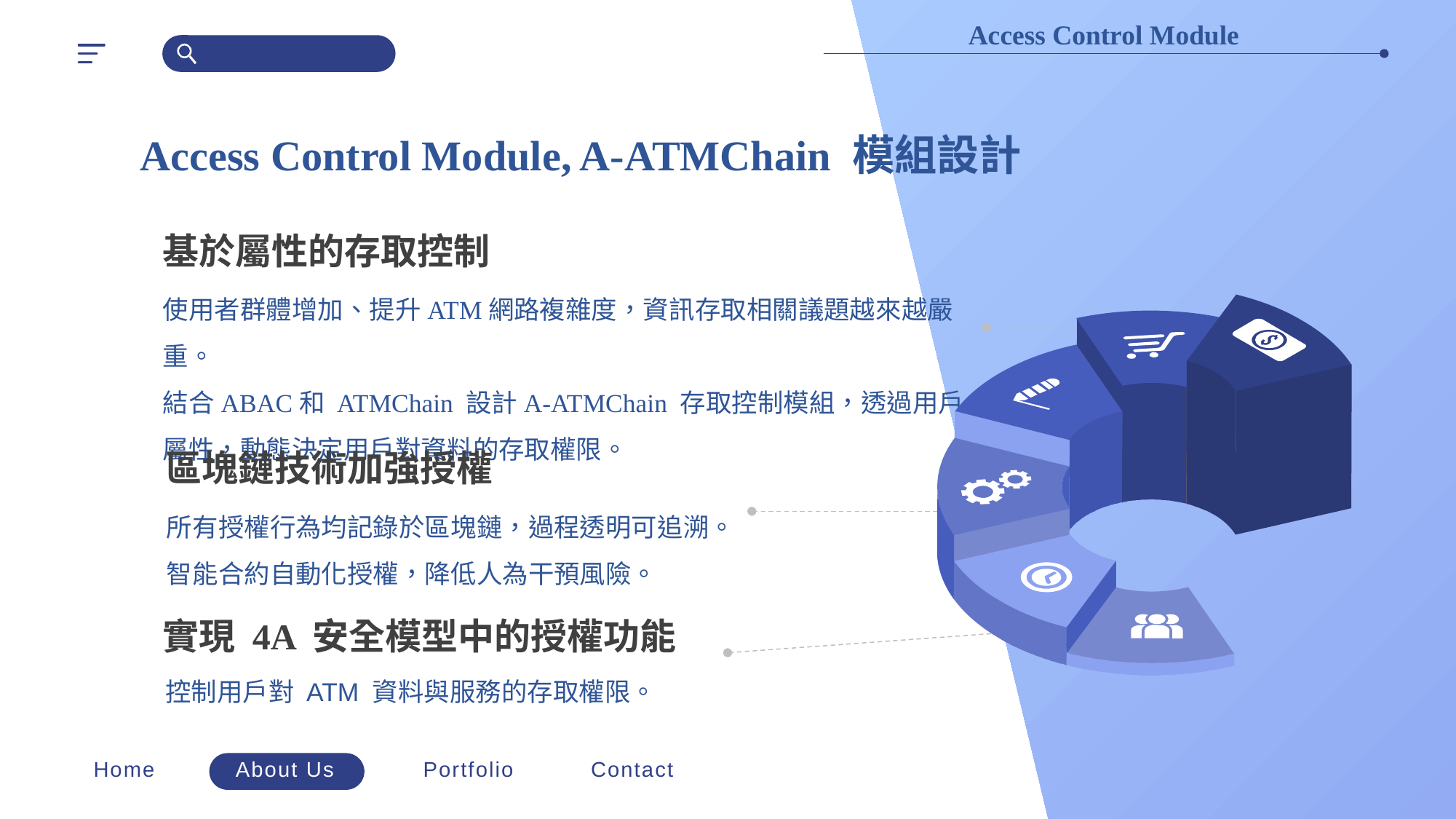

Access Control Module

Access Control Module, A-ATMChain 模組設計
基於屬性的存取控制

使用者群體增加、提升ATM網路複雜度，資訊存取相關議題越來越嚴重。
結合ABAC和 ATMChain 設計A-ATMChain 存取控制模組，透過用戶屬性，動態決定用戶對資料的存取權限。
區塊鏈技術加強授權
所有授權行為均記錄於區塊鏈，過程透明可追溯。
智能合約自動化授權，降低人為干預風險。
實現 4A 安全模型中的授權功能
控制用戶對 ATM 資料與服務的存取權限。
Home
About Us

Portfolio
Contact